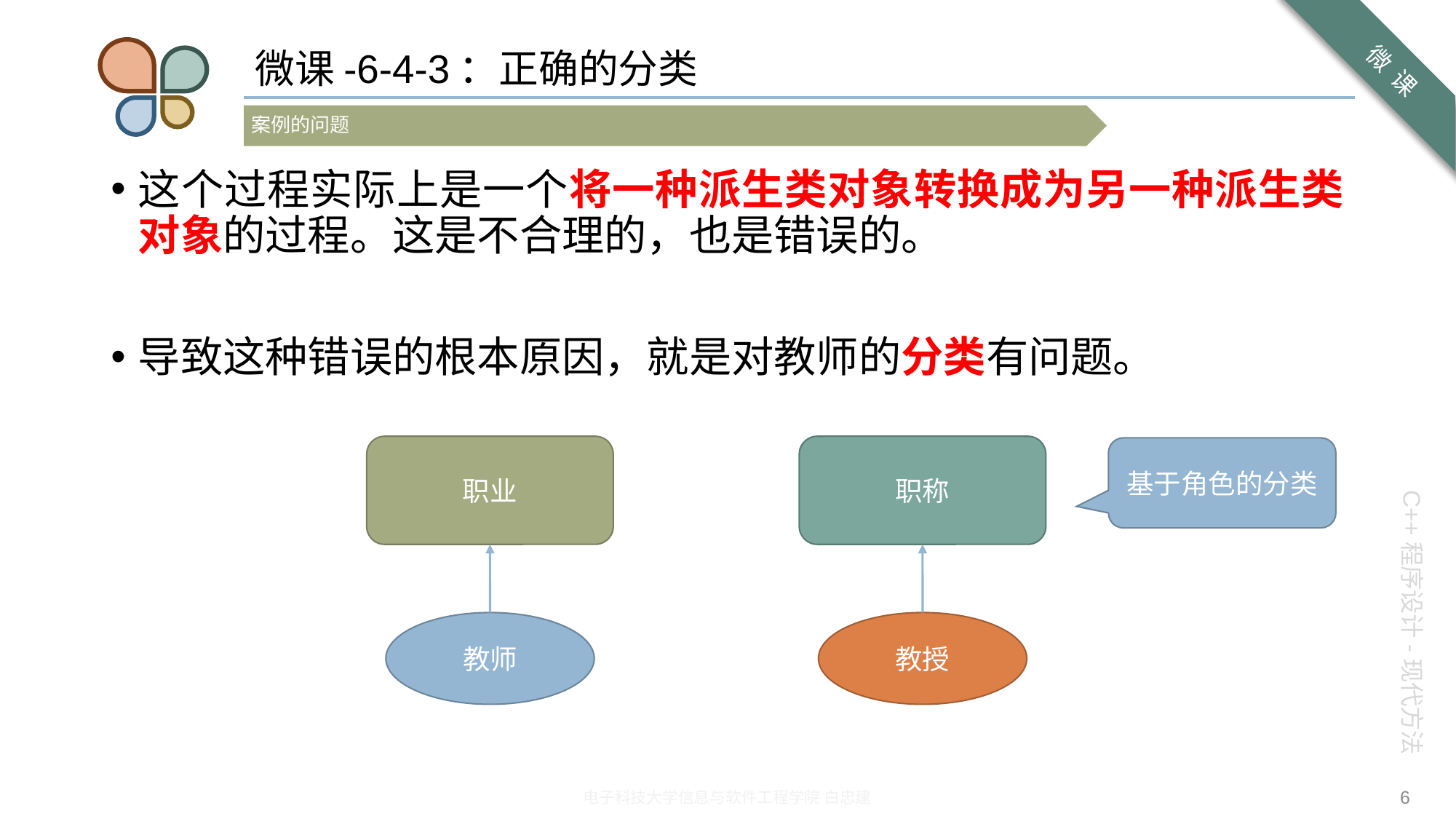

# 微课-6-4-3：正确的分类
案例的问题
这个过程实际上是一个将一种派生类对象转换成为另一种派生类对象的过程。这是不合理的，也是错误的。

导致这种错误的根本原因，就是对教师的分类有问题。
职业
教师
职称
教授
基于角色的分类
6